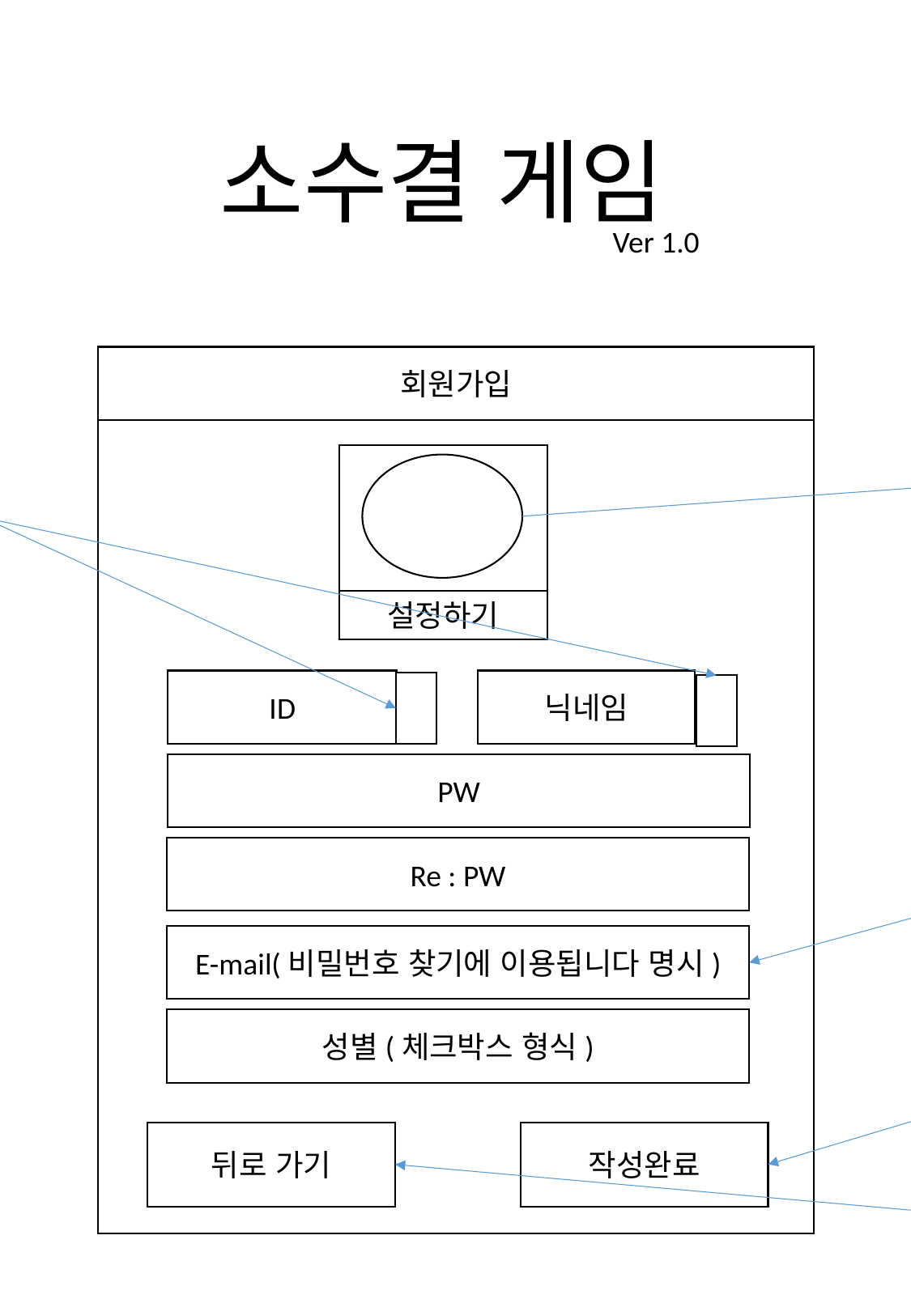

회원가입
소수결 게임
Ver 1.0
회원가입
썸네일 뷰

없을땐 따로 기본이미지

(ex. 카톡)
중복체크

설정하기
닉네임
ID

PW
중간에 @ 있는지 여부
Re : PW
E-mail(비밀번호 찾기에 이용됩니다 명시)
성별(체크박스 형식)
[ Slide 7 ]로 넘김
작성완료
뒤로 가기
[ Slide 4 ]로 넘김